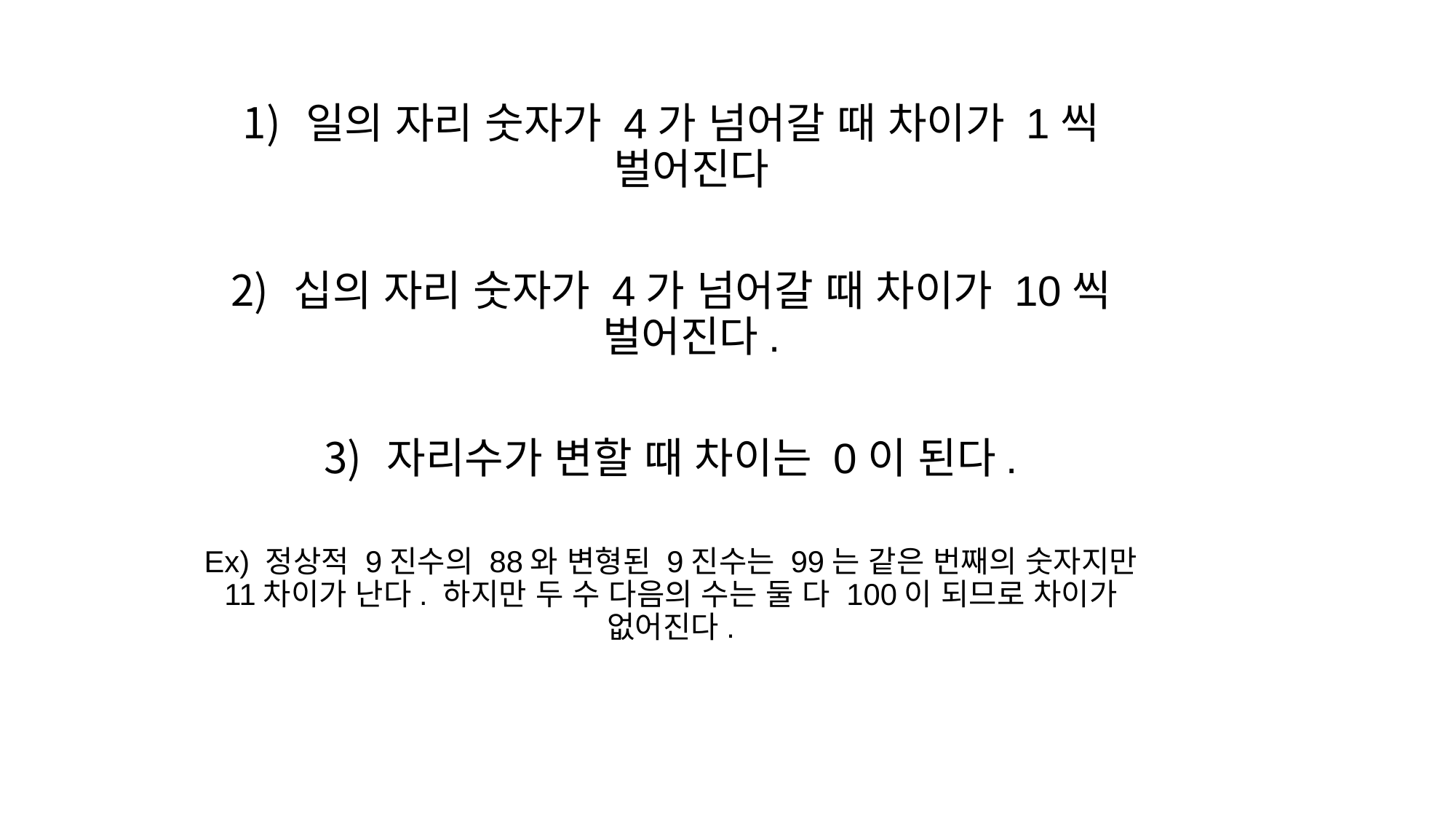

일의 자리 숫자가 4가 넘어갈 때 차이가 1씩 벌어진다

 십의 자리 숫자가 4가 넘어갈 때 차이가 10씩 벌어진다.

 자리수가 변할 때 차이는 0이 된다.

Ex) 정상적 9진수의 88와 변형된 9진수는 99는 같은 번째의 숫자지만 11차이가 난다. 하지만 두 수 다음의 수는 둘 다 100이 되므로 차이가 없어진다.